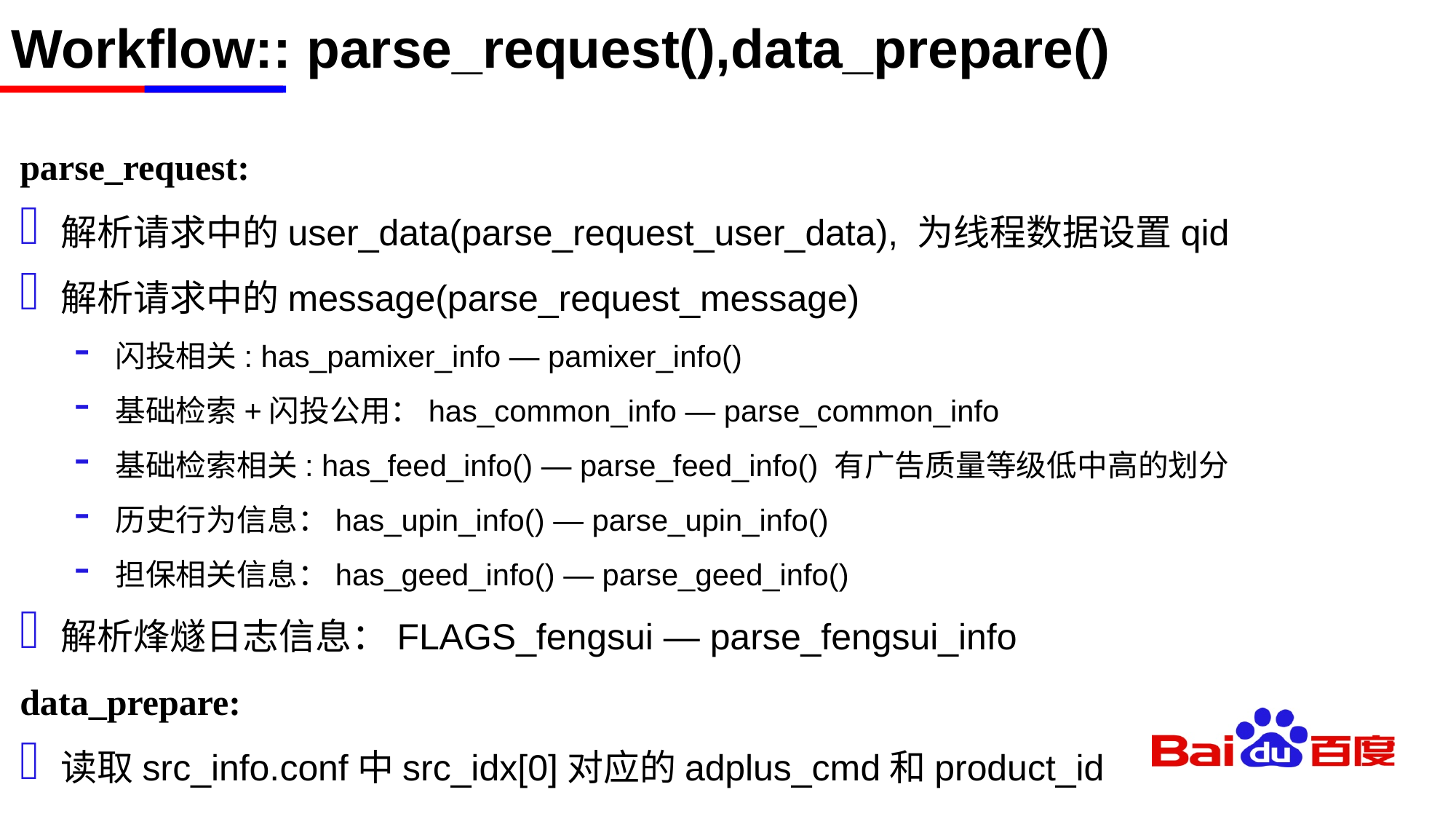

# Workflow:: parse_request(),data_prepare()
parse_request:
解析请求中的user_data(parse_request_user_data), 为线程数据设置qid
解析请求中的message(parse_request_message)
闪投相关: has_pamixer_info — pamixer_info()
基础检索+闪投公用：has_common_info — parse_common_info
基础检索相关: has_feed_info() — parse_feed_info() 有广告质量等级低中高的划分
历史行为信息：has_upin_info() — parse_upin_info()
担保相关信息：has_geed_info() — parse_geed_info()
解析烽燧日志信息：FLAGS_fengsui — parse_fengsui_info
data_prepare:
读取src_info.conf中src_idx[0]对应的adplus_cmd和product_id